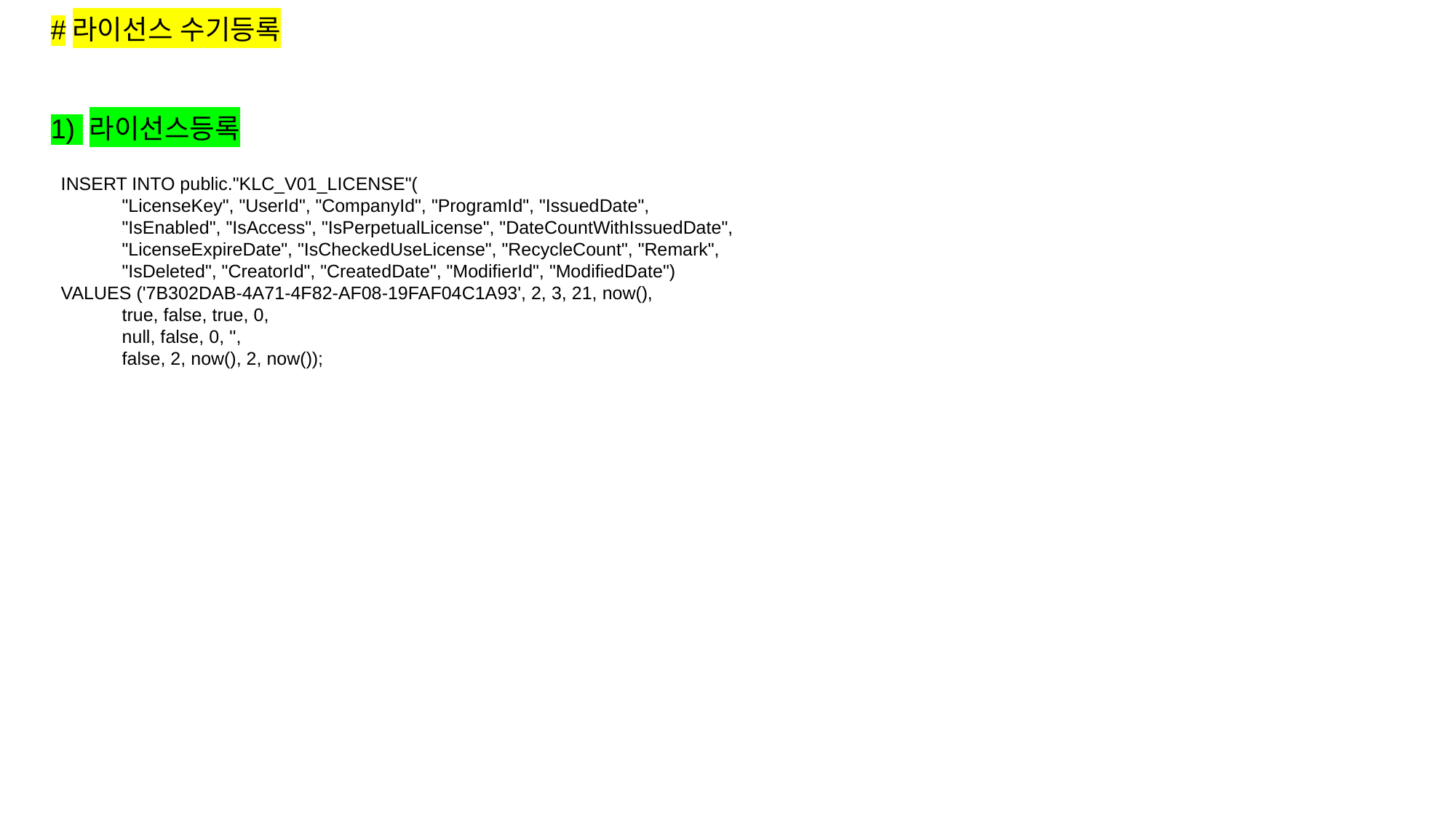

#라이선스 수기등록
1) 라이선스등록
INSERT INTO public."KLC_V01_LICENSE"(
            "LicenseKey", "UserId", "CompanyId", "ProgramId", "IssuedDate",
            "IsEnabled", "IsAccess", "IsPerpetualLicense", "DateCountWithIssuedDate",
            "LicenseExpireDate", "IsCheckedUseLicense", "RecycleCount", "Remark",
            "IsDeleted", "CreatorId", "CreatedDate", "ModifierId", "ModifiedDate")
VALUES ('7B302DAB-4A71-4F82-AF08-19FAF04C1A93', 2, 3, 21, now(),
            true, false, true, 0,
            null, false, 0, '',
            false, 2, now(), 2, now());